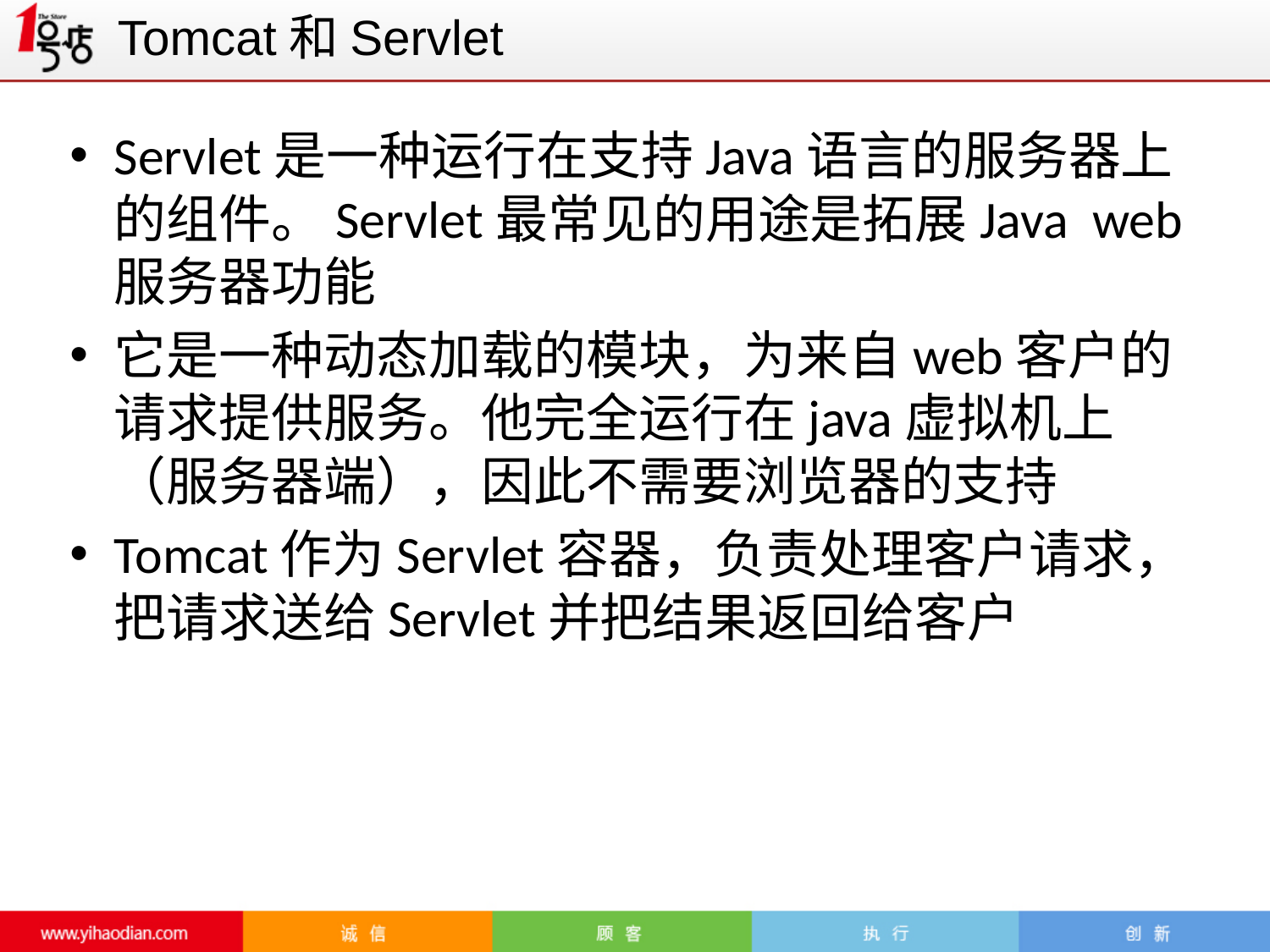

Tomcat和Servlet

Servlet是一种运行在支持Java语言的服务器上的组件。Servlet最常见的用途是拓展Java  web 服务器功能
它是一种动态加载的模块，为来自web客户的请求提供服务。他完全运行在java虚拟机上（服务器端），因此不需要浏览器的支持
Tomcat作为Servlet容器，负责处理客户请求，把请求送给Servlet并把结果返回给客户